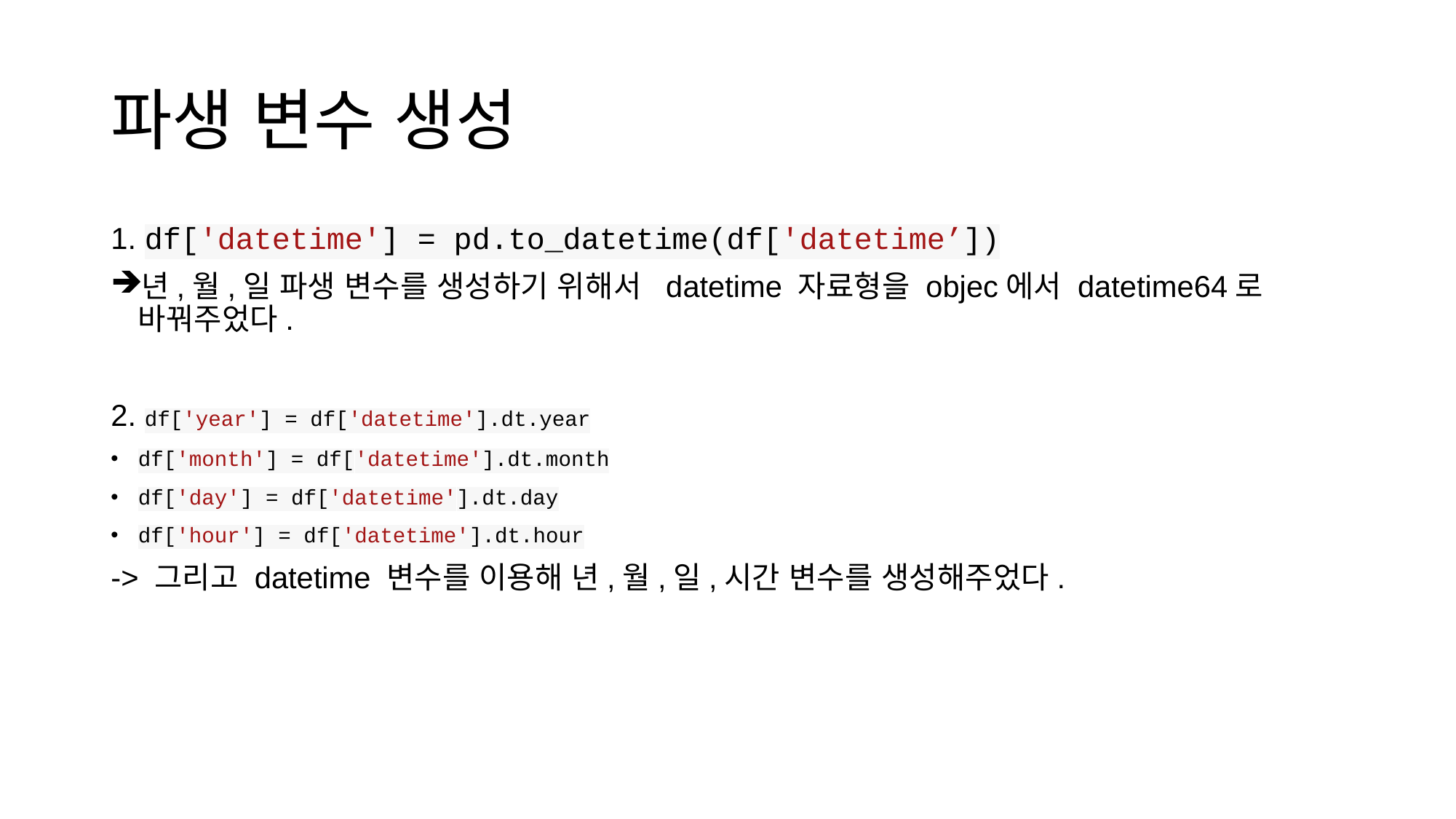

# 파생 변수 생성
1. df['datetime'] = pd.to_datetime(df['datetime’])
년,월,일 파생 변수를 생성하기 위해서  datetime 자료형을 objec에서 datetime64로 바꿔주었다.

2. df['year'] = df['datetime'].dt.year
df['month'] = df['datetime'].dt.month
df['day'] = df['datetime'].dt.day
df['hour'] = df['datetime'].dt.hour
-> 그리고 datetime 변수를 이용해 년,월,일,시간 변수를 생성해주었다.